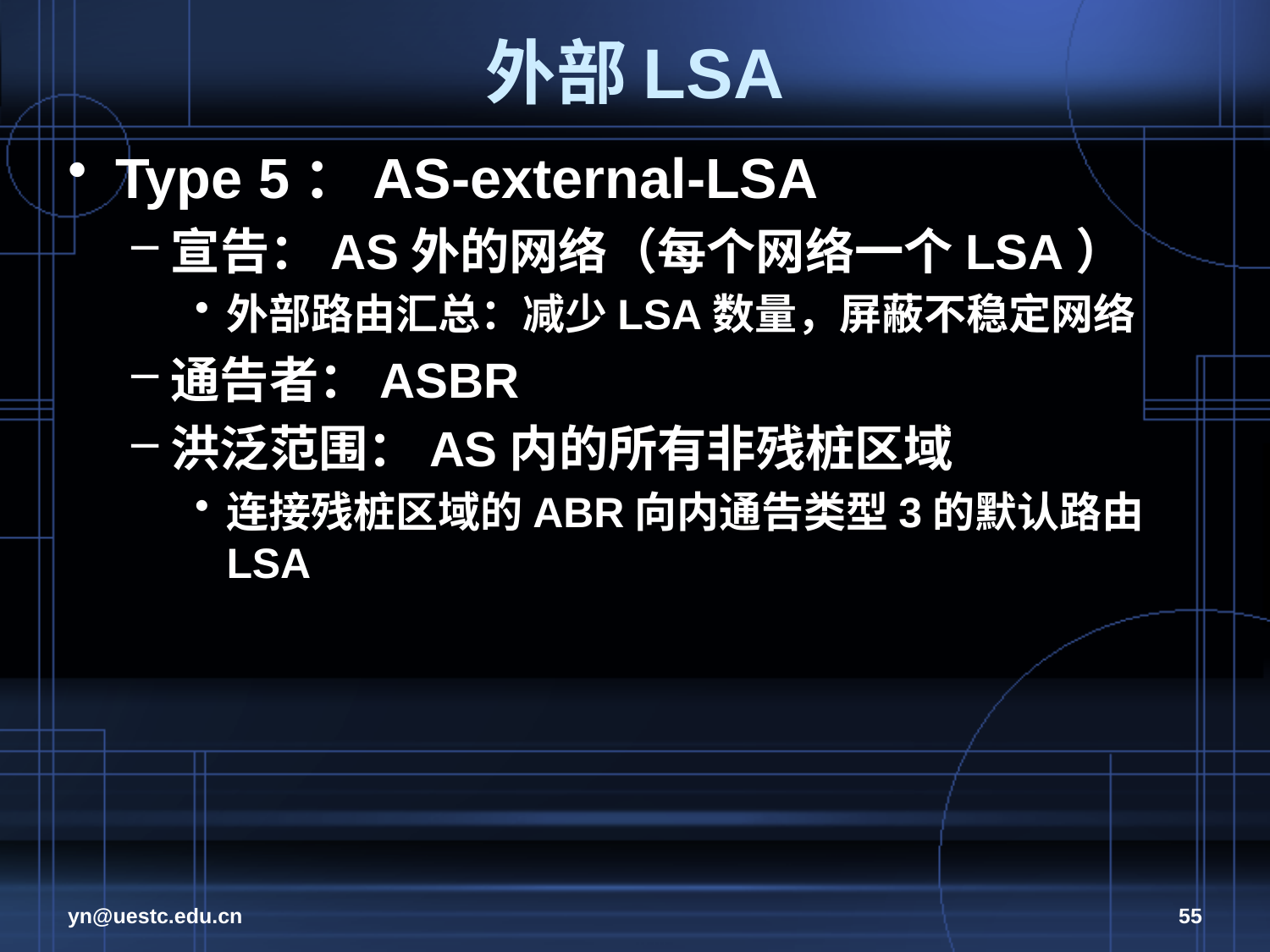

# 外部LSA
Type 5：AS-external-LSA
宣告：AS外的网络（每个网络一个LSA）
外部路由汇总：减少LSA数量，屏蔽不稳定网络
通告者：ASBR
洪泛范围：AS内的所有非残桩区域
连接残桩区域的ABR向内通告类型3的默认路由LSA
yn@uestc.edu.cn
55